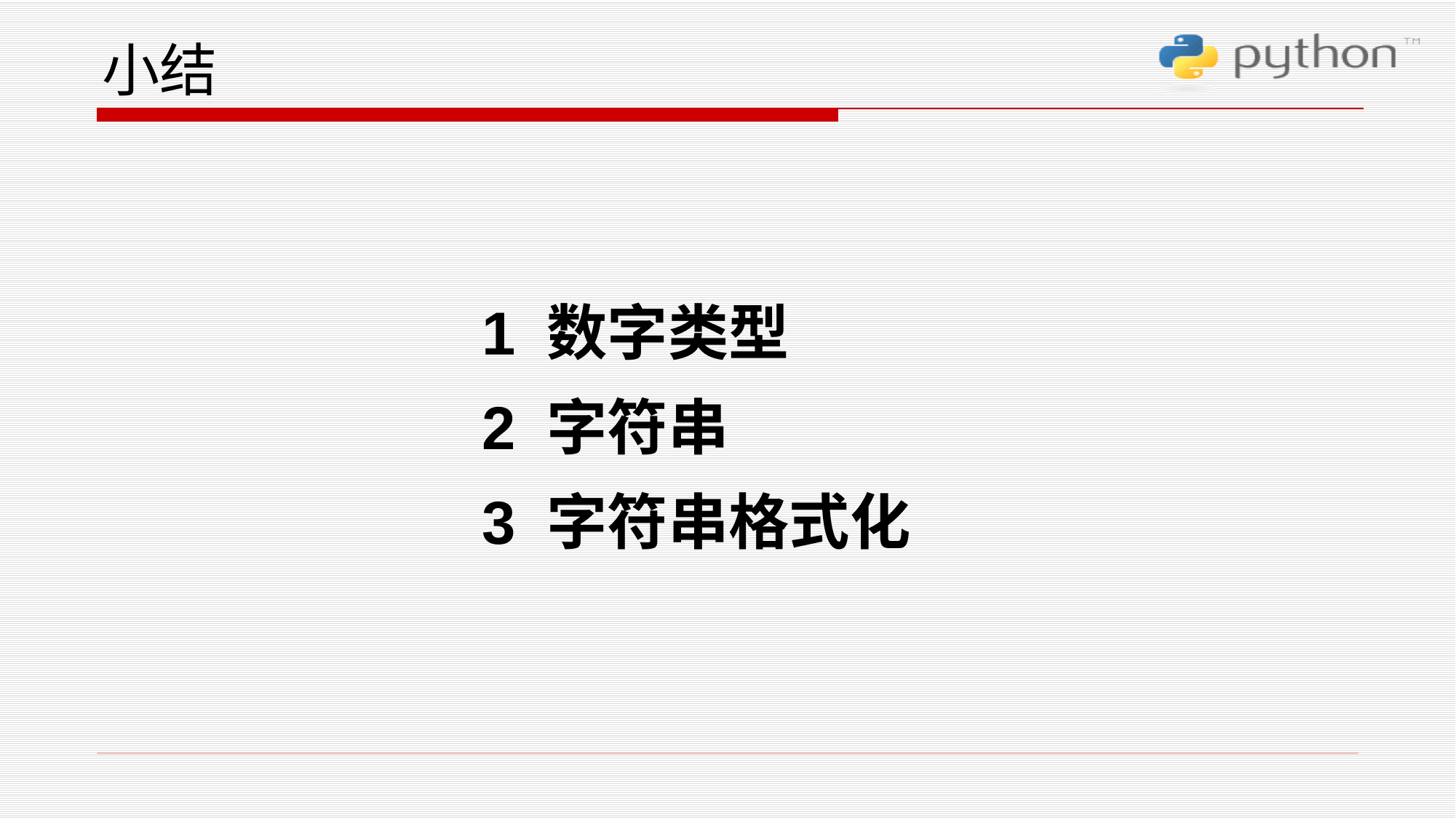

# 小结
1 数字类型
2 字符串
3 字符串格式化